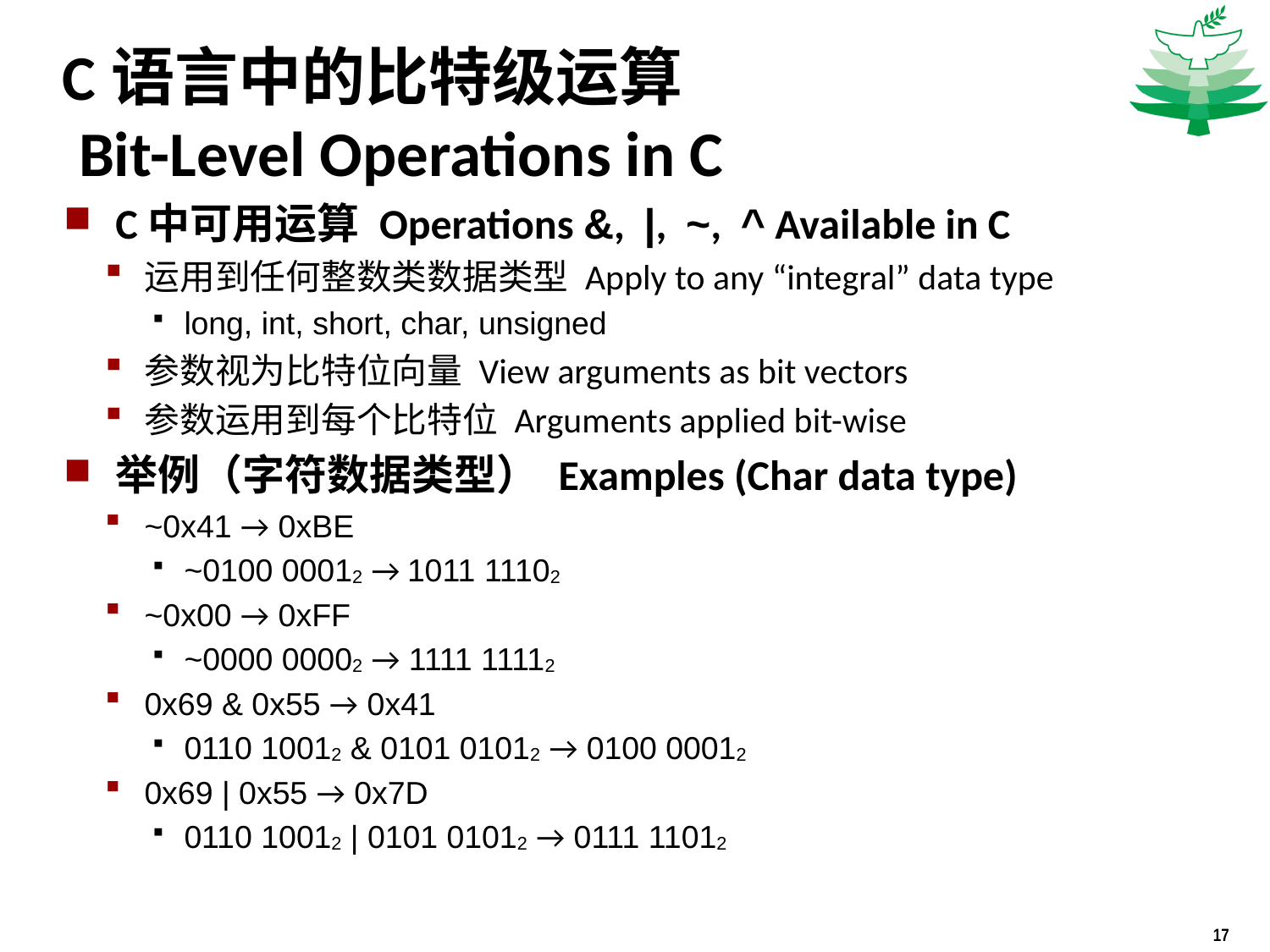

# C语言中的比特级运算 Bit-Level Operations in C
C中可用运算 Operations &,  |,  ~,  ^ Available in C
运用到任何整数类数据类型 Apply to any “integral” data type
long, int, short, char, unsigned
参数视为比特位向量 View arguments as bit vectors
参数运用到每个比特位 Arguments applied bit-wise
举例（字符数据类型） Examples (Char data type)
~0x41 → 0xBE
~0100 00012 → 1011 11102
~0x00 → 0xFF
~0000 00002 → 1111 11112
0x69 & 0x55 → 0x41
0110 10012 & 0101 01012 → 0100 00012
0x69 | 0x55 → 0x7D
0110 10012 | 0101 01012 → 0111 11012